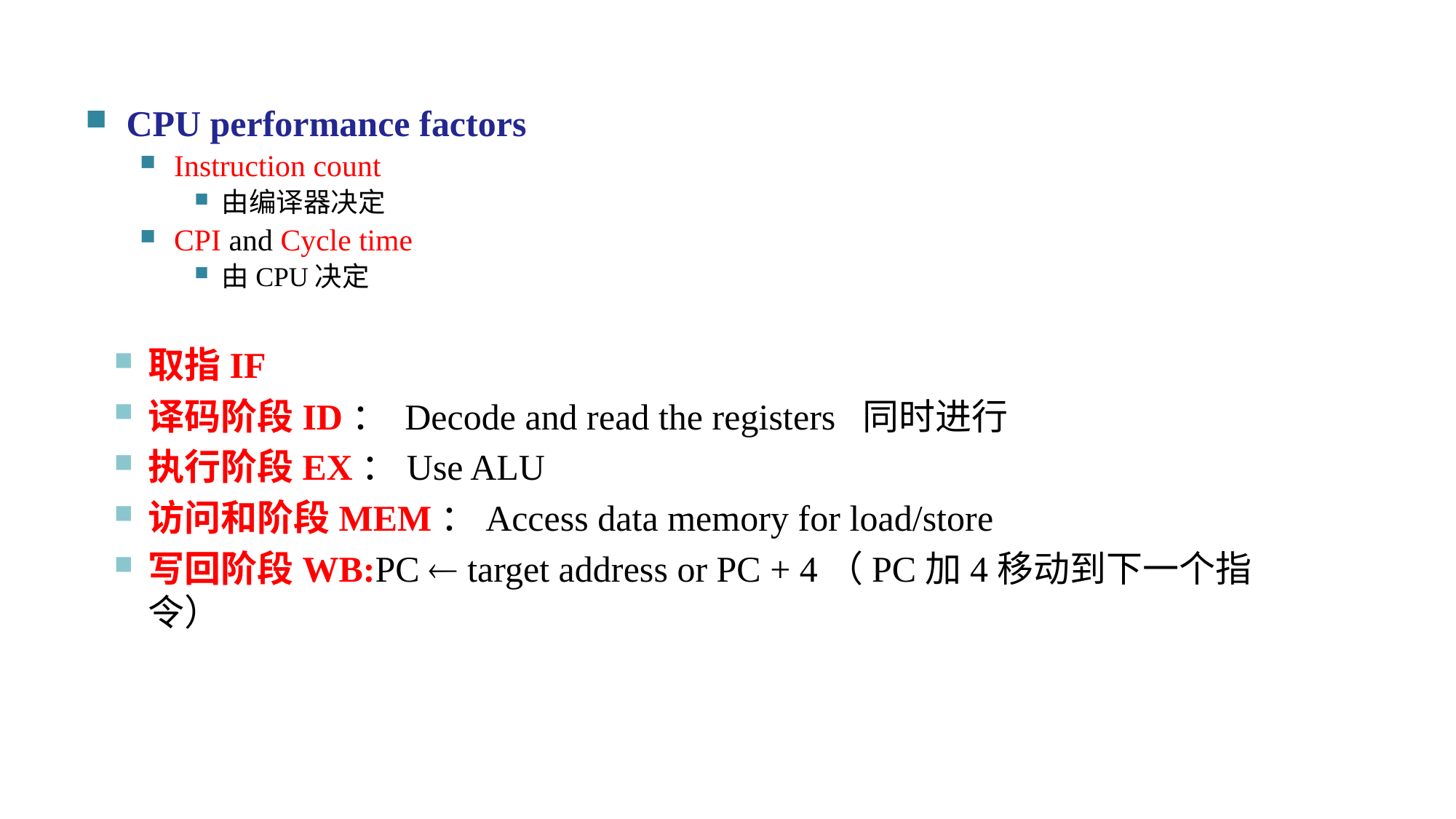

CPU performance factors
Instruction count
由编译器决定
CPI and Cycle time
由CPU决定
取指IF
译码阶段ID： Decode and read the registers  同时进行
执行阶段EX：Use ALU
访问和阶段MEM：Access data memory for load/store
写回阶段WB:PC ← target address or PC + 4（PC加4移动到下一个指令）